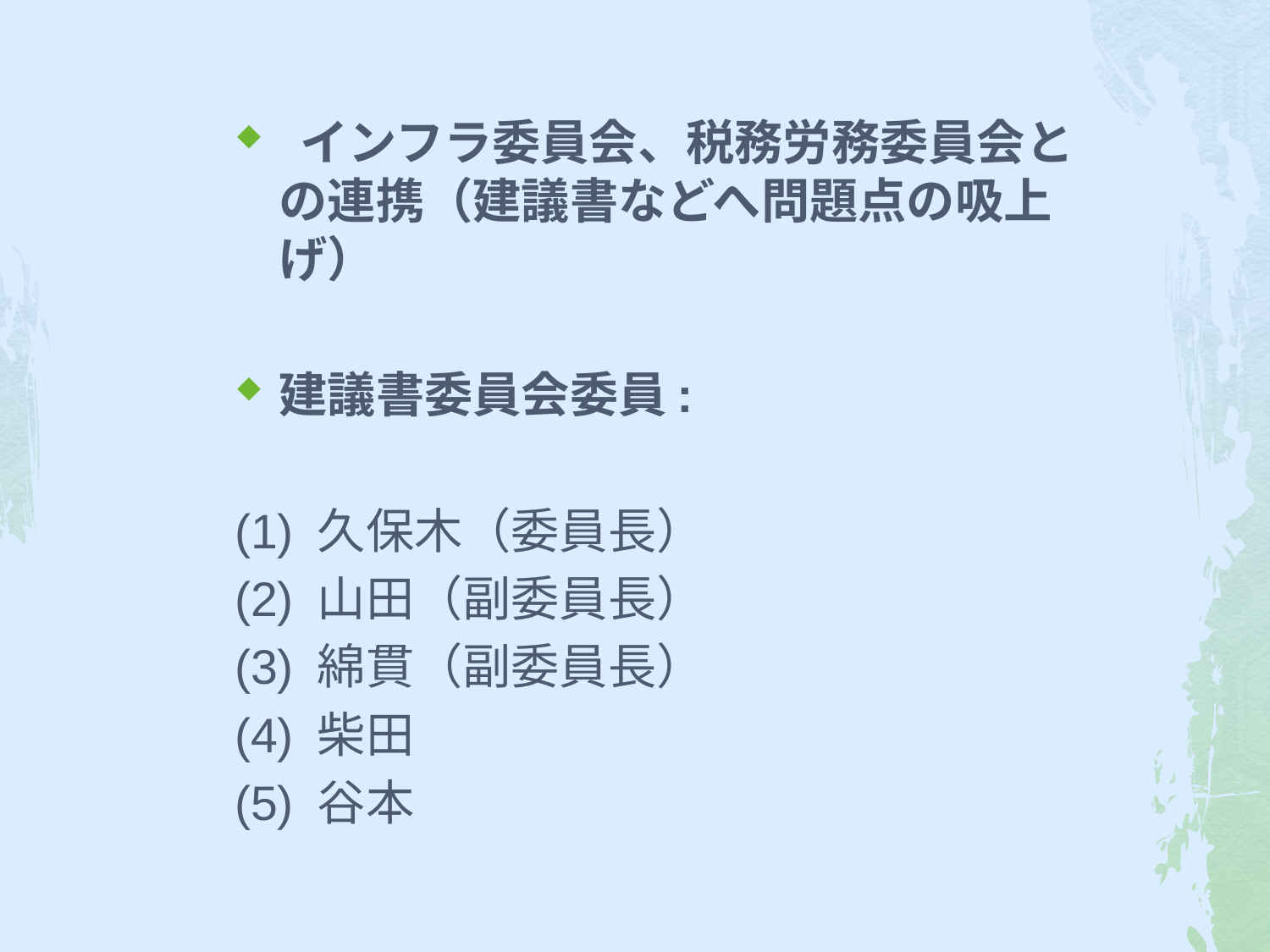

インフラ委員会、税務労務委員会との連携（建議書などへ問題点の吸上げ）

建議書委員会委員:

(1) 久保木（委員長）
(2) 山田（副委員長）
(3) 綿貫（副委員長）
(4) 柴田
(5) 谷本